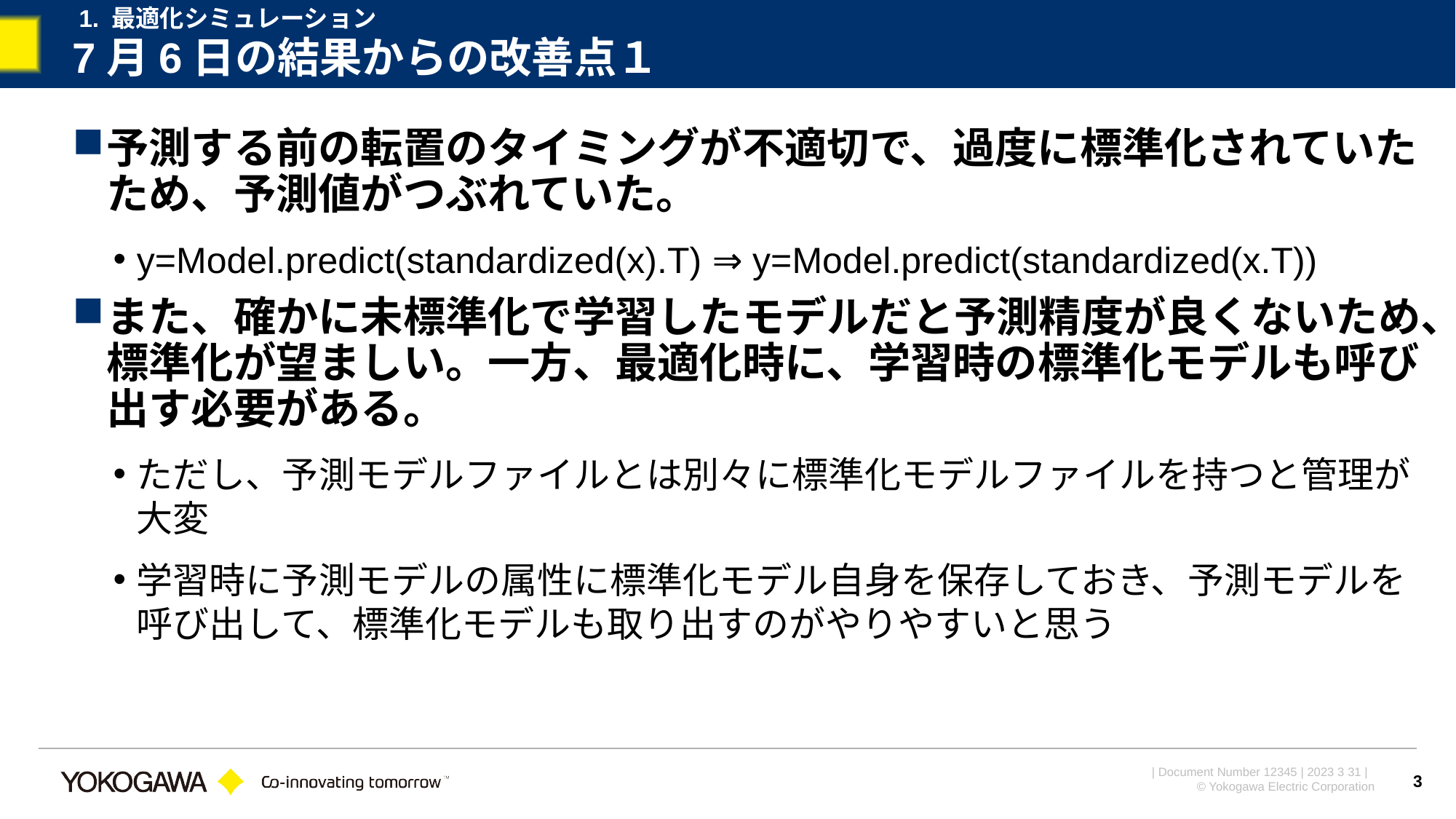

1. 最適化シミュレーション
# 7月6日の結果からの改善点１
予測する前の転置のタイミングが不適切で、過度に標準化されていたため、予測値がつぶれていた。
y=Model.predict(standardized(x).T) ⇒ y=Model.predict(standardized(x.T))
また、確かに未標準化で学習したモデルだと予測精度が良くないため、標準化が望ましい。一方、最適化時に、学習時の標準化モデルも呼び出す必要がある。
ただし、予測モデルファイルとは別々に標準化モデルファイルを持つと管理が大変
学習時に予測モデルの属性に標準化モデル自身を保存しておき、予測モデルを呼び出して、標準化モデルも取り出すのがやりやすいと思う
3